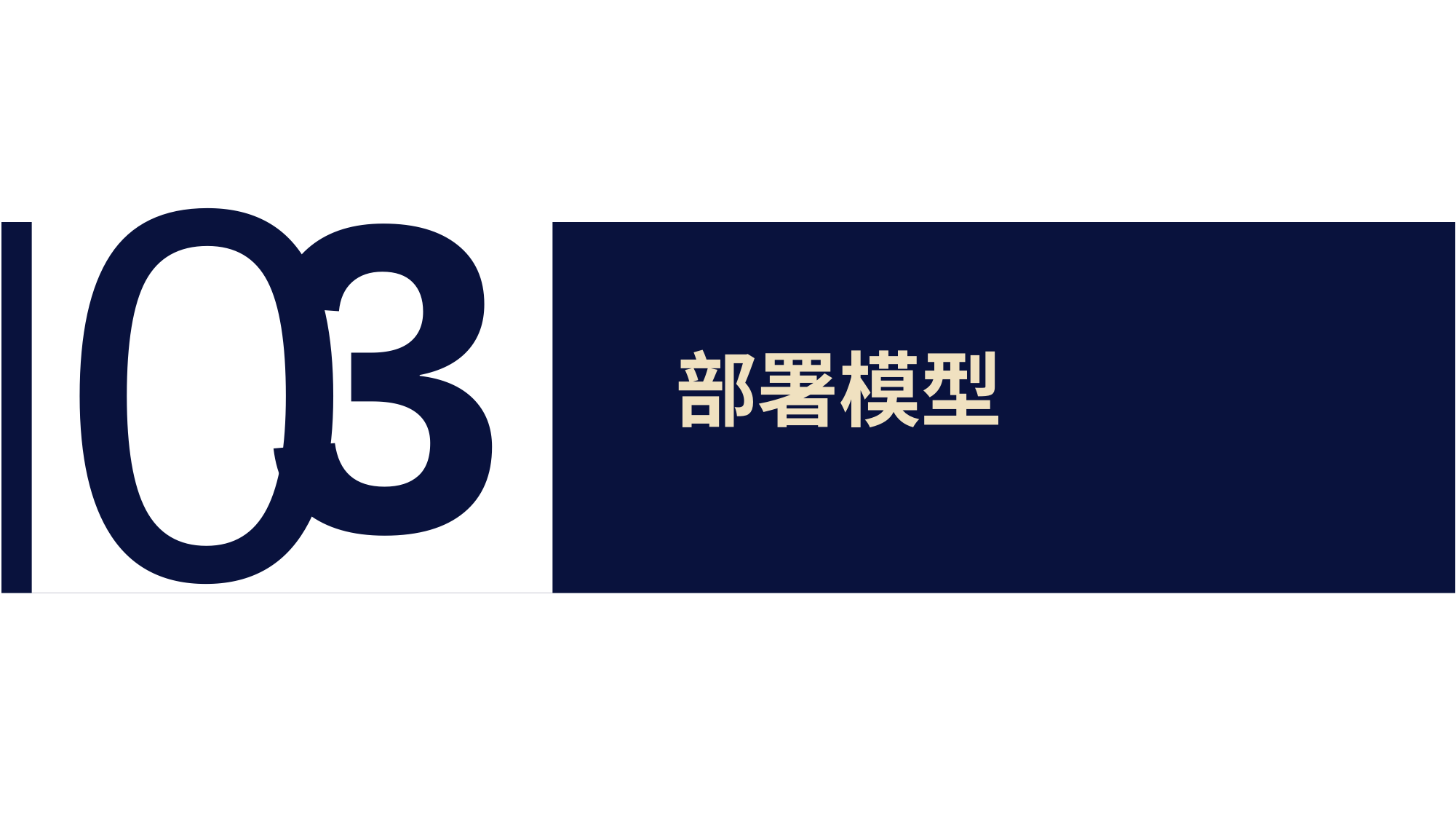

0
3

PART 01

部署模型
企业简介
Chongqing quwan technology co., LTD. Introduction